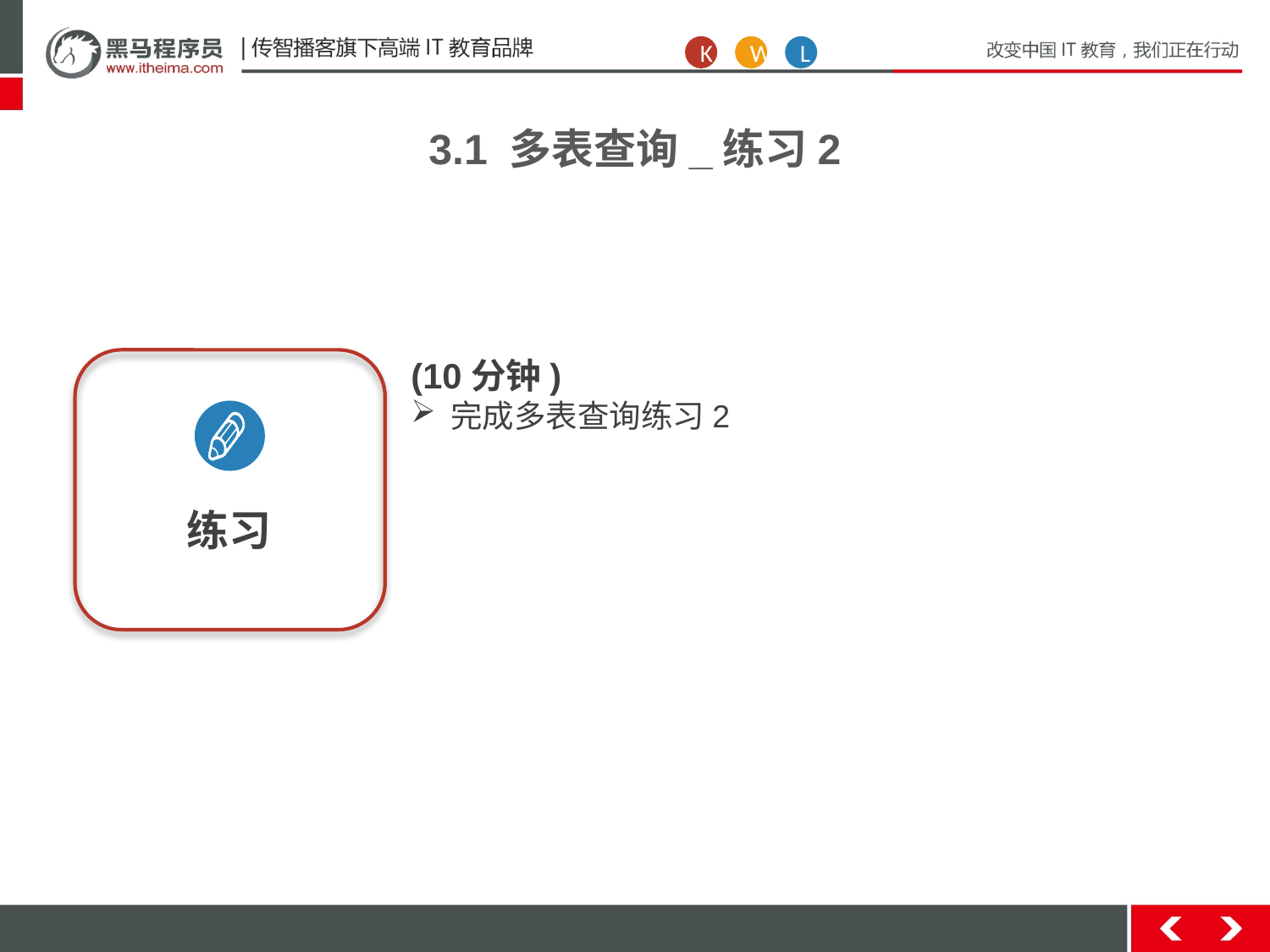

K
W
L
3.1 多表查询_练习2

(10分钟)
完成多表查询练习2

练习